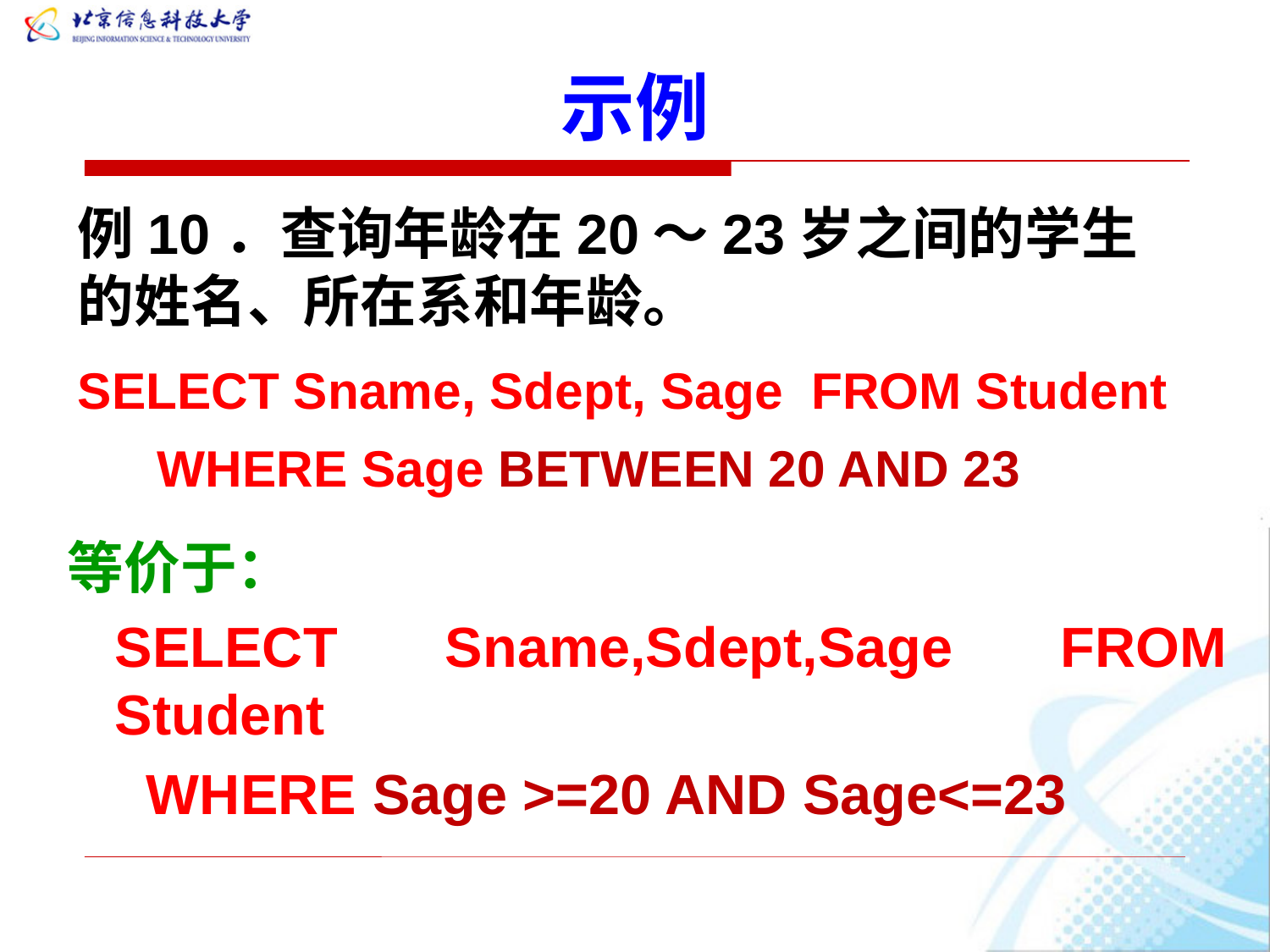

# 示例
例10．查询年龄在20～23岁之间的学生的姓名、所在系和年龄。
SELECT Sname, Sdept, Sage  FROM Student
	 WHERE Sage BETWEEN 20 AND 23
等价于：
	SELECT Sname,Sdept,Sage FROM Student
	  WHERE Sage >=20 AND Sage<=23

24